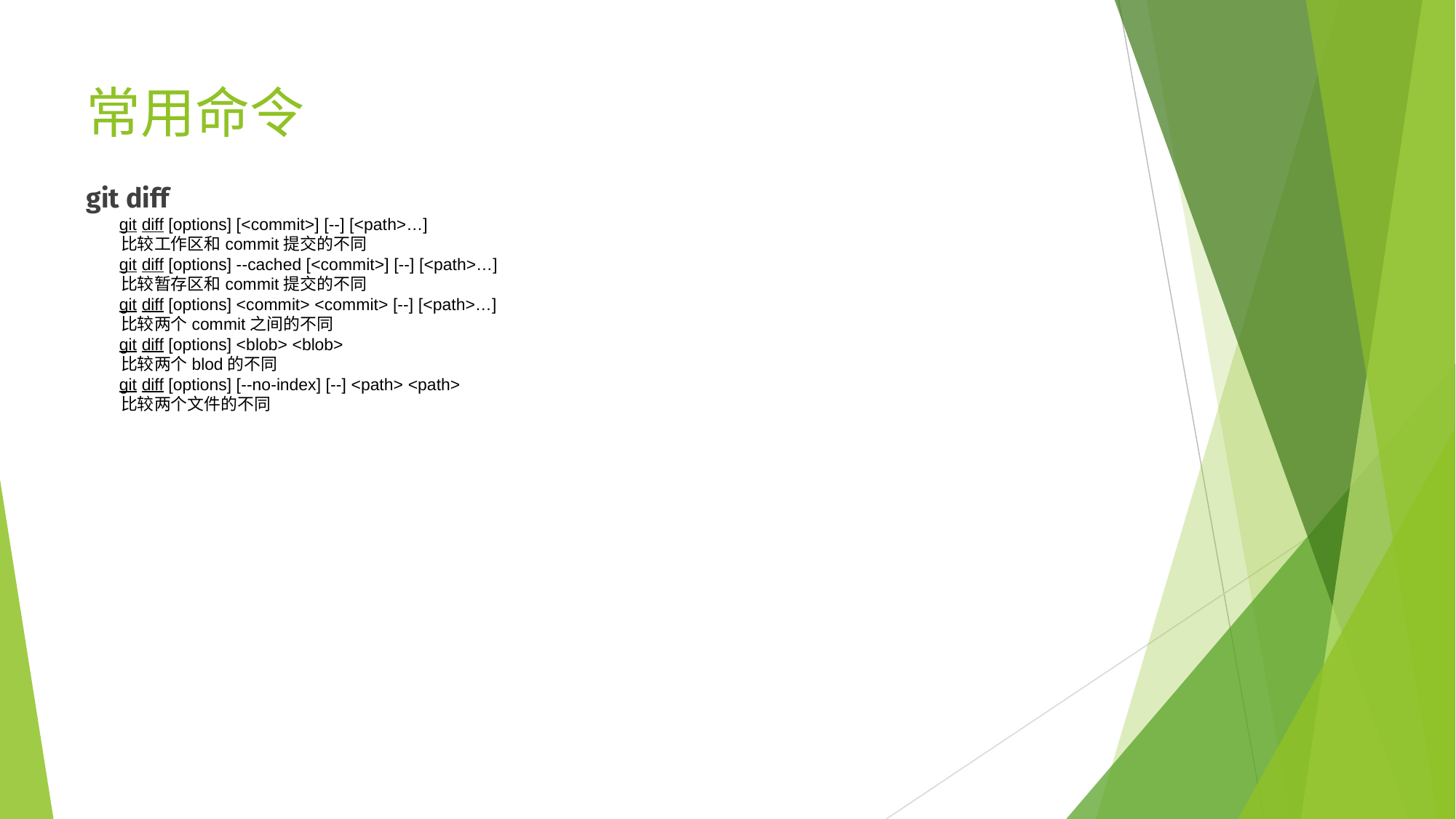

# 常用命令
git diff
       git diff [options] [<commit>] [--] [<path>…]
        比较工作区和commit提交的不同
       git diff [options] --cached [<commit>] [--] [<path>…]
        比较暂存区和commit提交的不同
       git diff [options] <commit> <commit> [--] [<path>…]
        比较两个commit之间的不同
       git diff [options] <blob> <blob>
        比较两个blod的不同
       git diff [options] [--no-index] [--] <path> <path>
        比较两个文件的不同